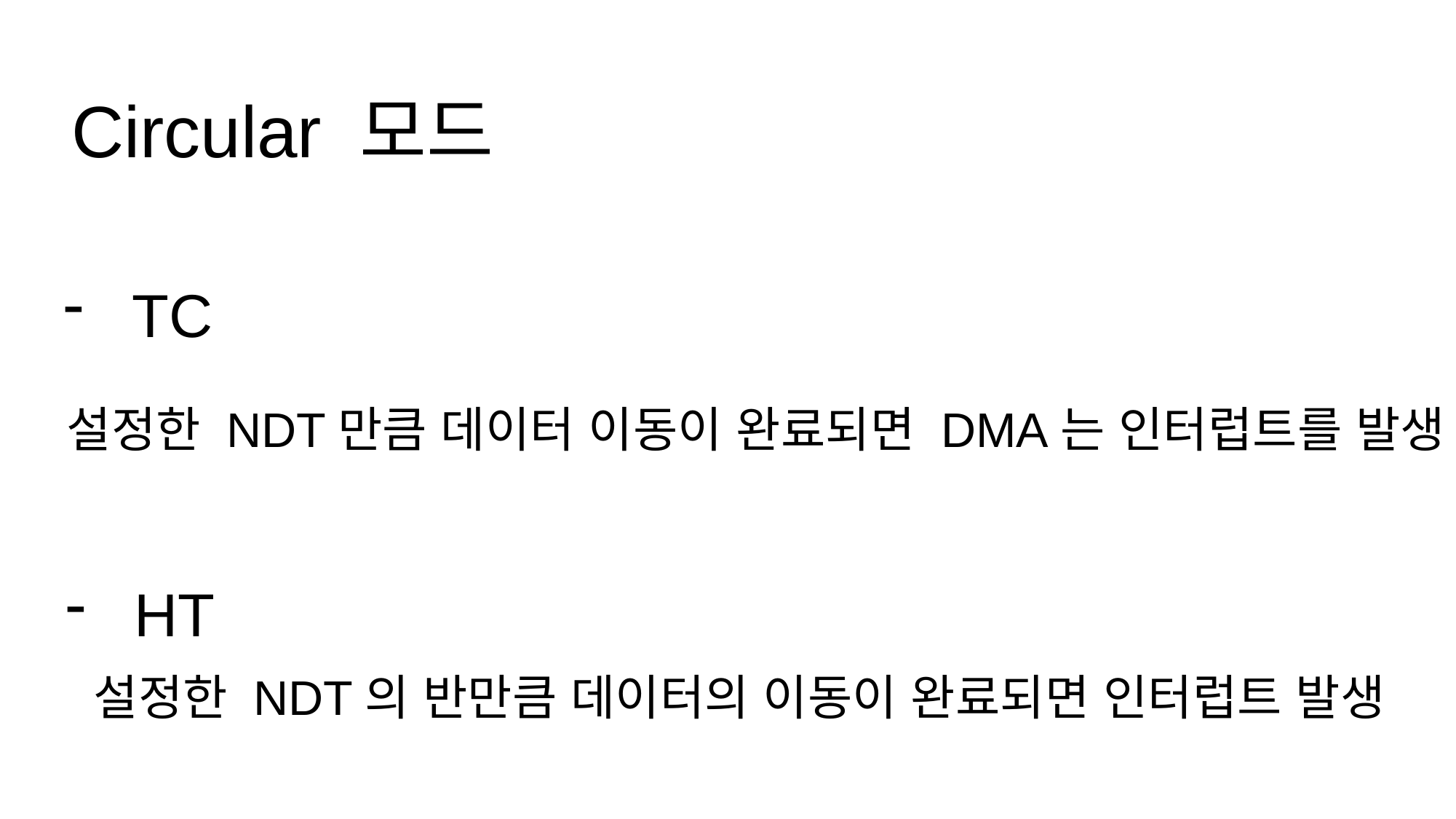

Circular 모드
TC
설정한 NDT만큼 데이터 이동이 완료되면 DMA는 인터럽트를 발생
HT
설정한 NDT의 반만큼 데이터의 이동이 완료되면 인터럽트 발생